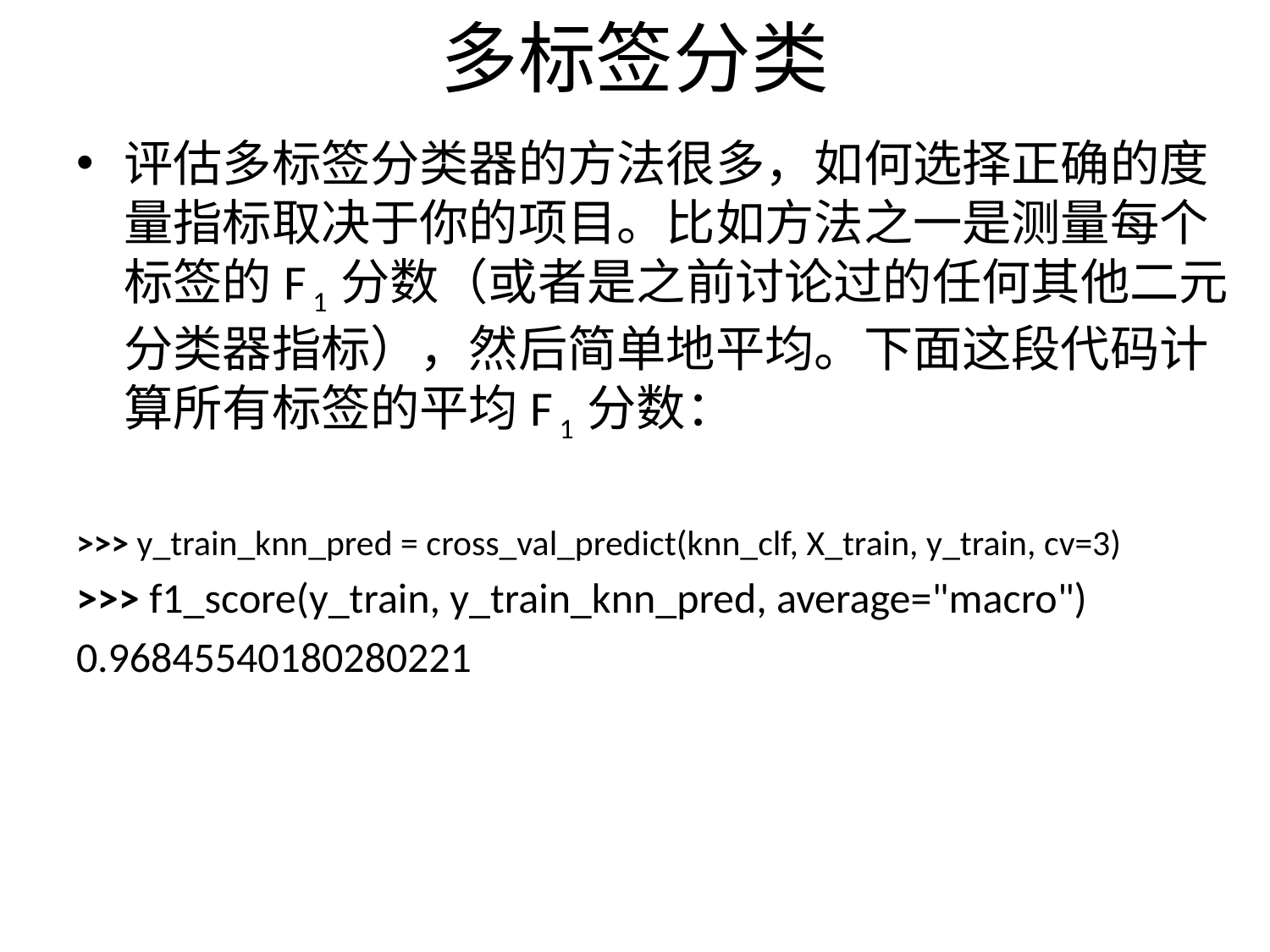

# 多标签分类
评估多标签分类器的方法很多，如何选择正确的度量指标取决于你的项目。比如方法之一是测量每个标签的F 1 分数（或者是之前讨论过的任何其他二元分类器指标），然后简单地平均。下面这段代码计算所有标签的平均F 1 分数：

>>> y_train_knn_pred = cross_val_predict(knn_clf, X_train, y_train, cv=3)
>>> f1_score(y_train, y_train_knn_pred, average="macro")
0.96845540180280221